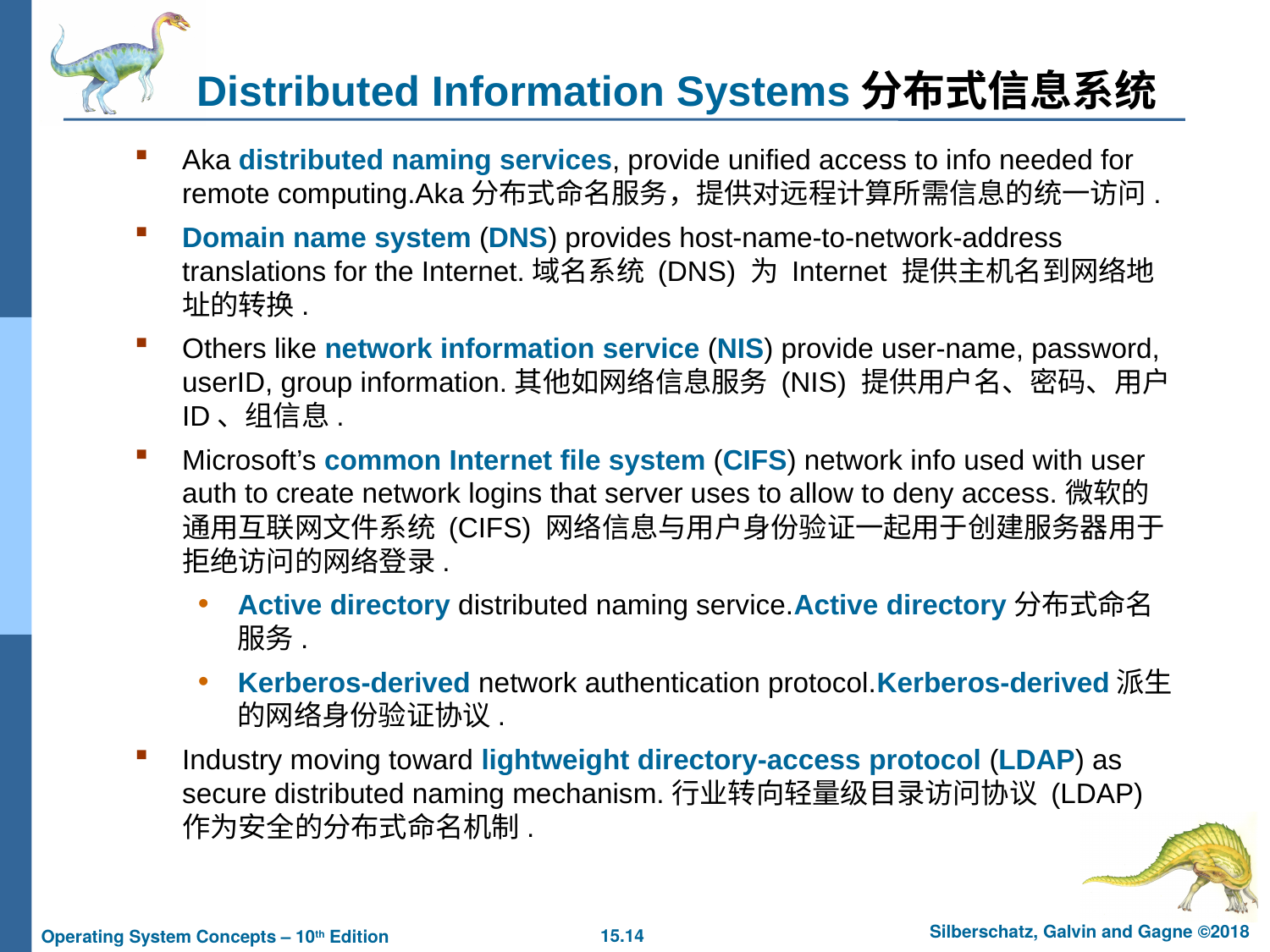

# Distributed Information Systems分布式信息系统
Aka distributed naming services, provide unified access to info needed for remote computing.Aka分布式命名服务，提供对远程计算所需信息的统一访问.
Domain name system (DNS) provides host-name-to-network-address translations for the Internet.域名系统 (DNS) 为 Internet 提供主机名到网络地址的转换.
Others like network information service (NIS) provide user-name, password, userID, group information.其他如网络信息服务 (NIS) 提供用户名、密码、用户ID、组信息.
Microsoft’s common Internet file system (CIFS) network info used with user auth to create network logins that server uses to allow to deny access.微软的通用互联网文件系统 (CIFS) 网络信息与用户身份验证一起用于创建服务器用于拒绝访问的网络登录.
Active directory distributed naming service.Active directory分布式命名服务.
Kerberos-derived network authentication protocol.Kerberos-derived派生的网络身份验证协议.
Industry moving toward lightweight directory-access protocol (LDAP) as secure distributed naming mechanism.行业转向轻量级目录访问协议 (LDAP) 作为安全的分布式命名机制.